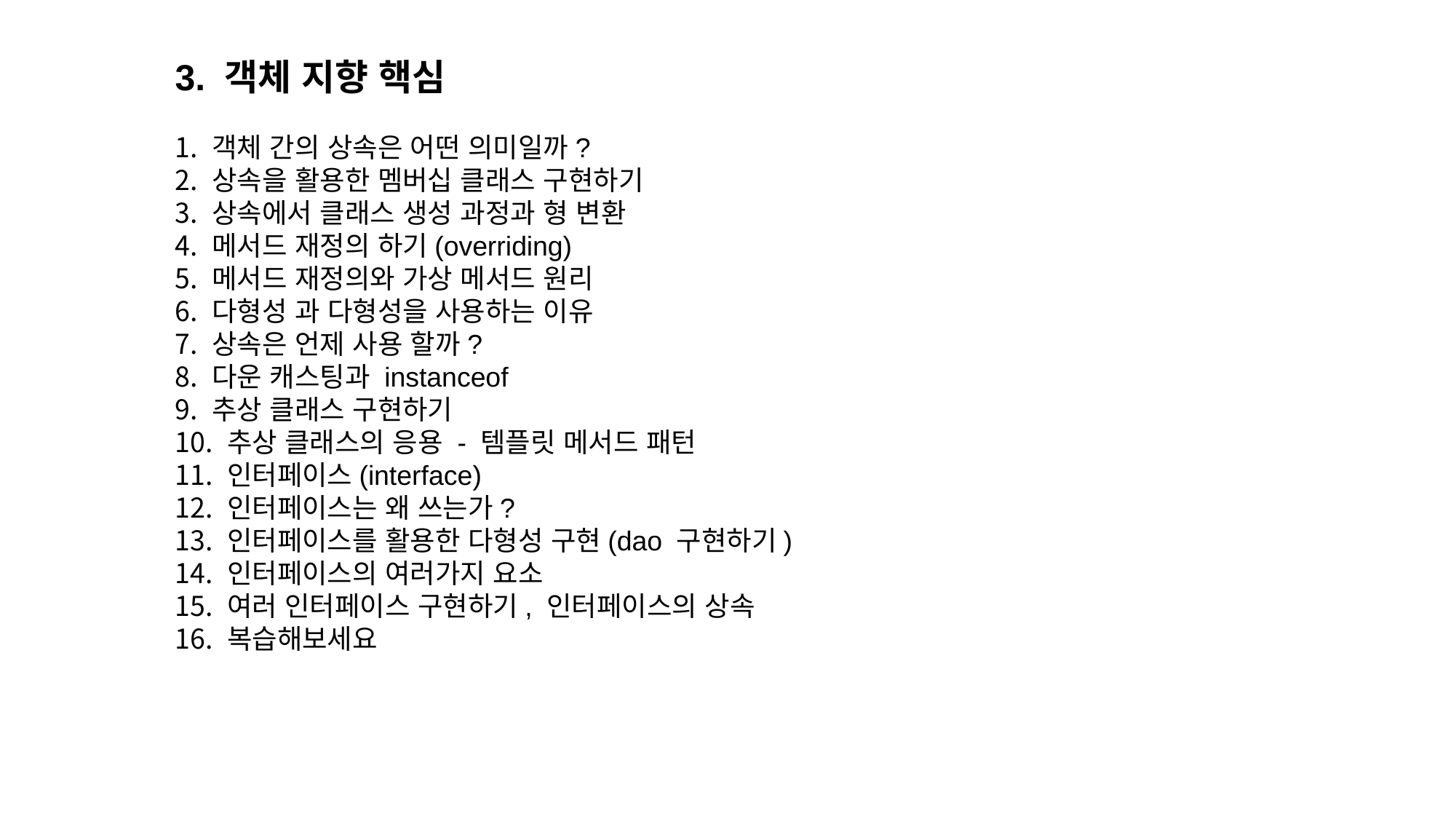

3. 객체 지향 핵심

 객체 간의 상속은 어떤 의미일까?
 상속을 활용한 멤버십 클래스 구현하기
 상속에서 클래스 생성 과정과 형 변환
 메서드 재정의 하기(overriding)
 메서드 재정의와 가상 메서드 원리
 다형성 과 다형성을 사용하는 이유
 상속은 언제 사용 할까?
 다운 캐스팅과 instanceof
 추상 클래스 구현하기
 추상 클래스의 응용 - 템플릿 메서드 패턴
 인터페이스(interface)
 인터페이스는 왜 쓰는가?
 인터페이스를 활용한 다형성 구현(dao 구현하기)
 인터페이스의 여러가지 요소
 여러 인터페이스 구현하기, 인터페이스의 상속
 복습해보세요